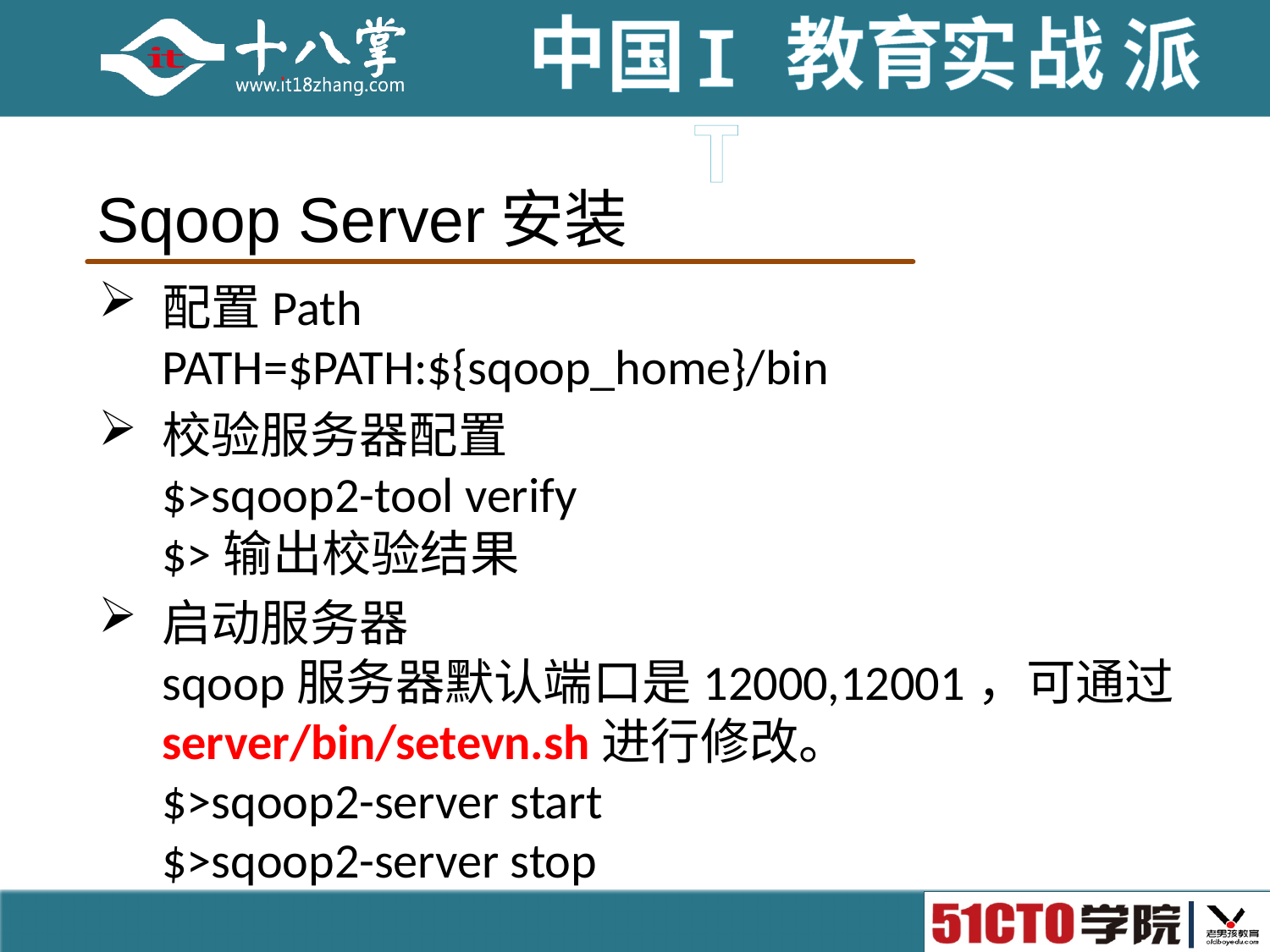

# Sqoop Server安装
配置Path
PATH=$PATH:${sqoop_home}/bin
校验服务器配置
$>sqoop2-tool verify
$>输出校验结果
启动服务器
sqoop服务器默认端口是12000,12001，可通过server/bin/setevn.sh进行修改。
$>sqoop2-server start
$>sqoop2-server stop